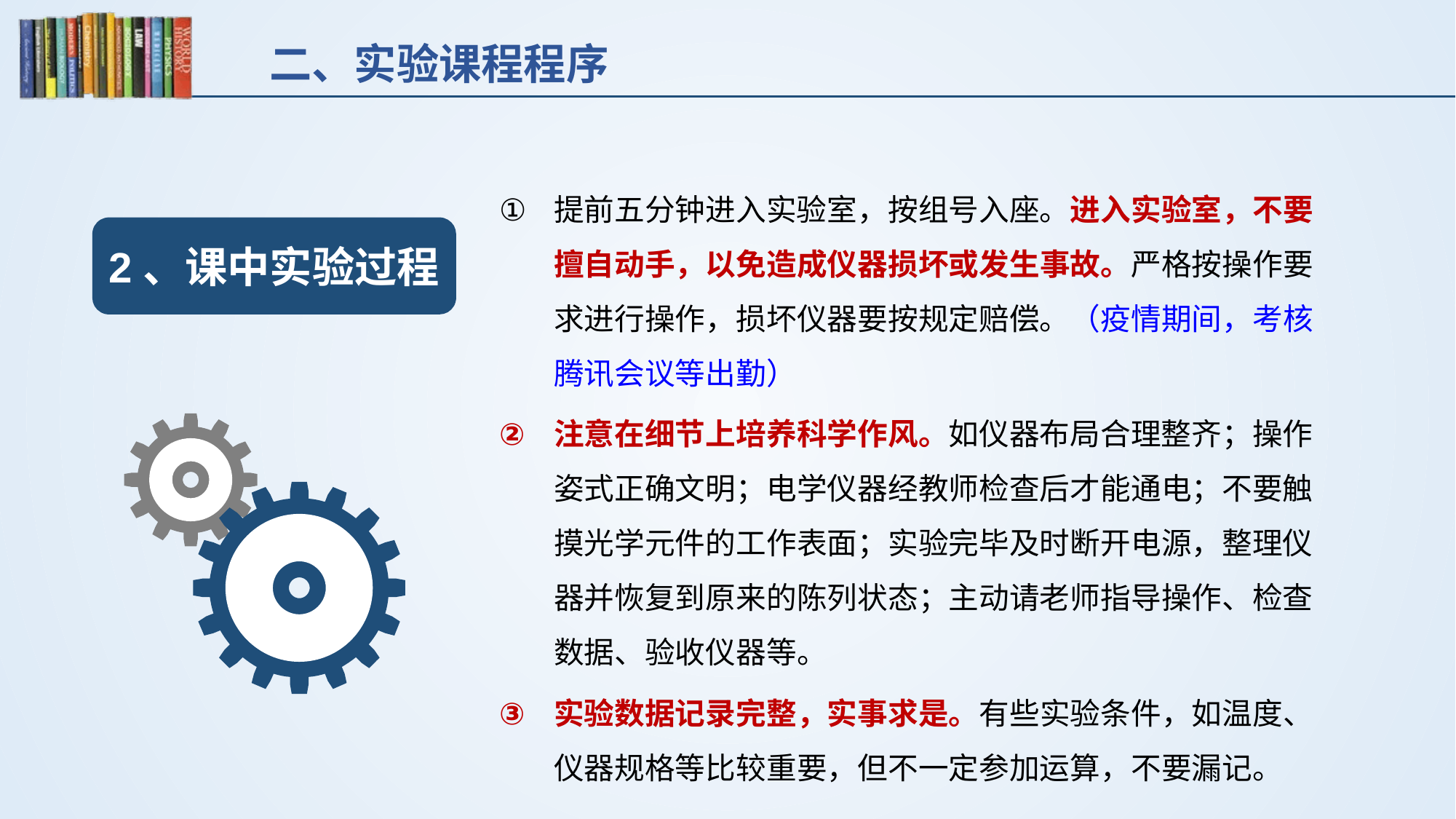

二、实验课程程序
提前五分钟进入实验室，按组号入座。进入实验室，不要擅自动手，以免造成仪器损坏或发生事故。严格按操作要求进行操作，损坏仪器要按规定赔偿。（疫情期间，考核腾讯会议等出勤）
注意在细节上培养科学作风。如仪器布局合理整齐；操作姿式正确文明；电学仪器经教师检查后才能通电；不要触摸光学元件的工作表面；实验完毕及时断开电源，整理仪器并恢复到原来的陈列状态；主动请老师指导操作、检查数据、验收仪器等。
实验数据记录完整，实事求是。有些实验条件，如温度、仪器规格等比较重要，但不一定参加运算，不要漏记。
2、课中实验过程